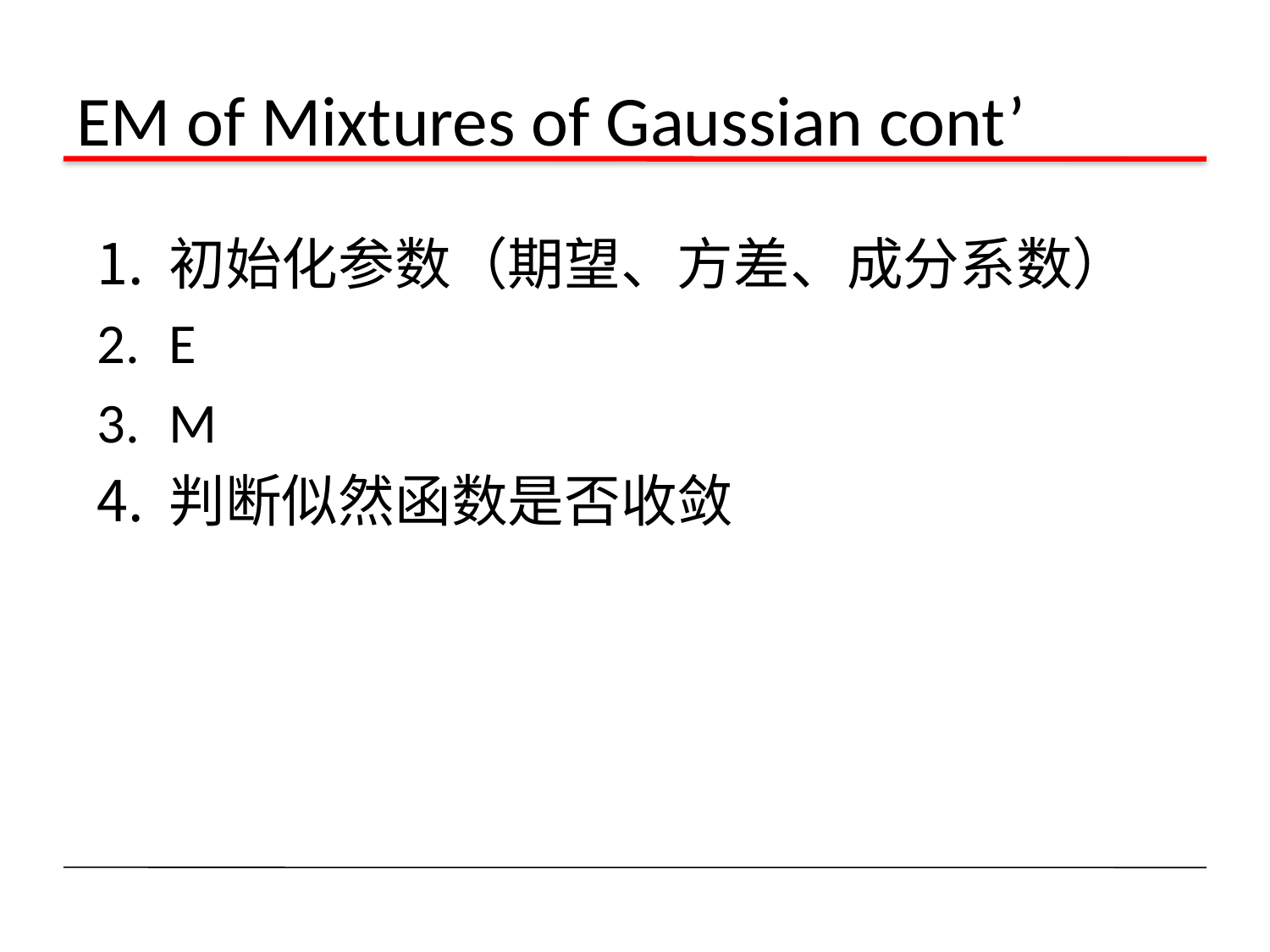

# EM of Mixtures of Gaussian cont’
初始化参数（期望、方差、成分系数）
E
M
判断似然函数是否收敛